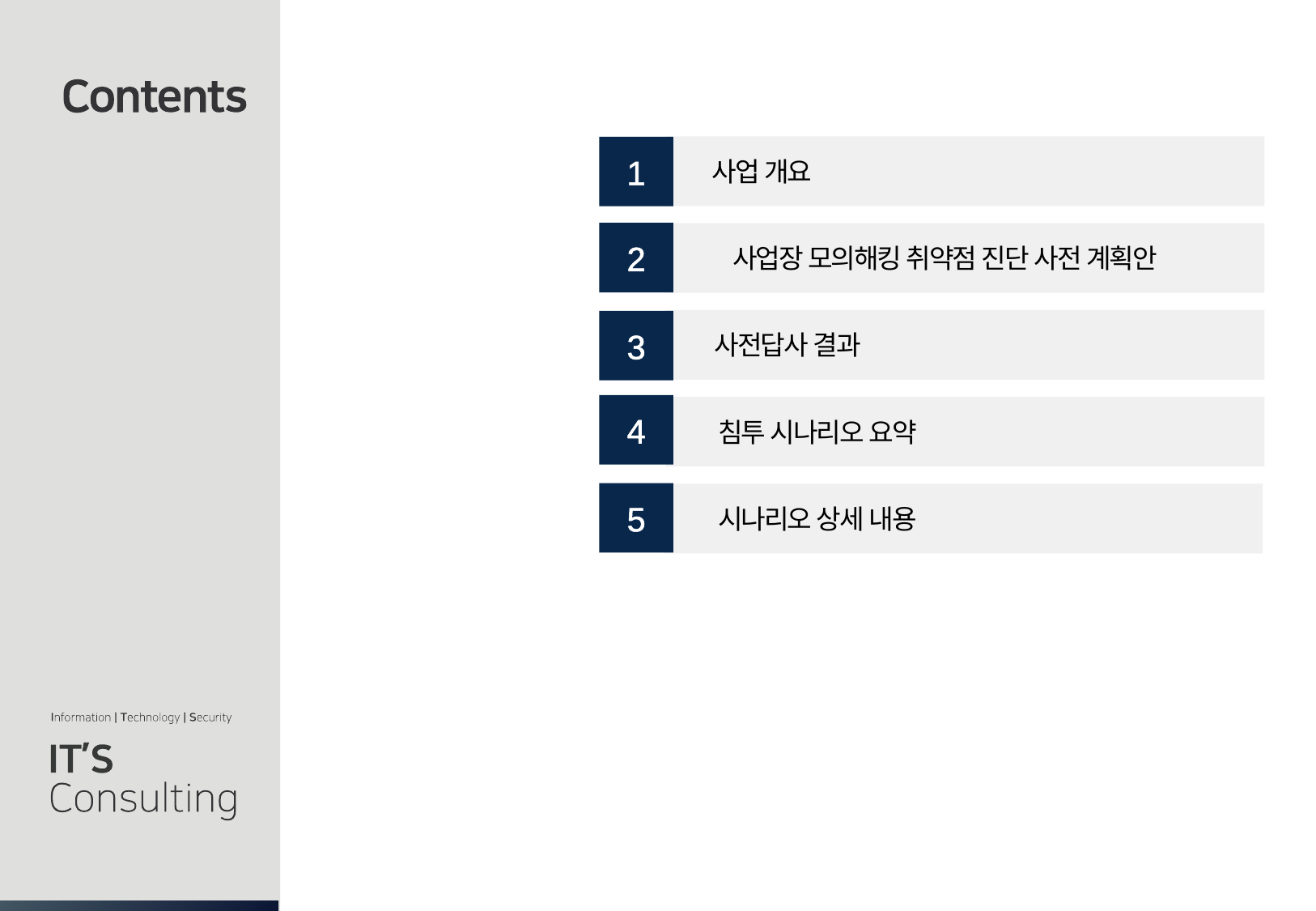

1
사업 개요

2
사업장 모의해킹 취약점 진단 사전 계획안

3
사전답사 결과

4
침투 시나리오 요약

5
시나리오 상세 내용
6